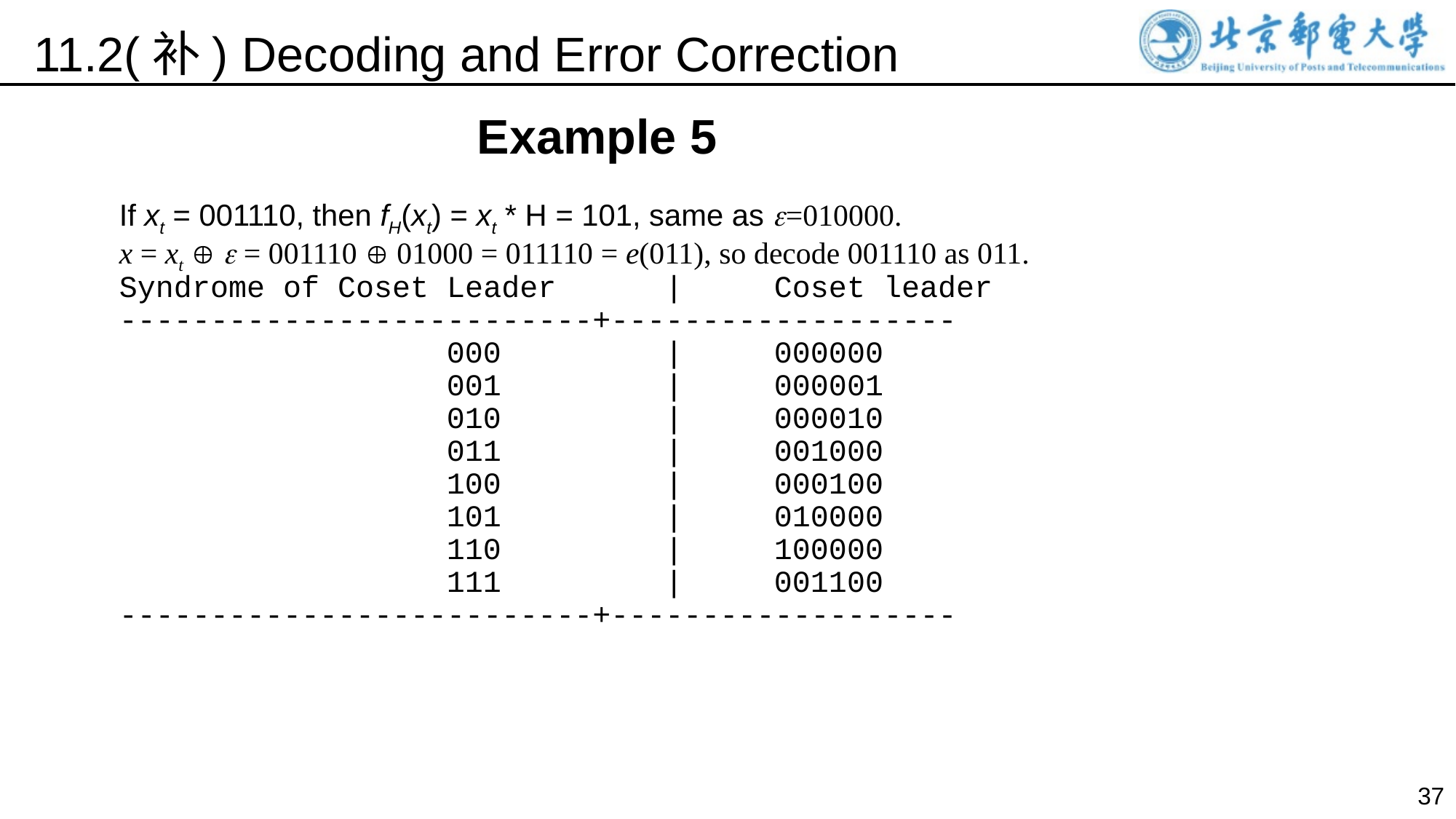

11.2(补) Decoding and Error Correction

Example 5
If xt = 001110, then fH(xt) = xt * H = 101, same as ε=010000.
x = xt ⊕ ε = 001110 ⊕ 01000 = 011110 = e(011), so decode 001110 as 011.
Syndrome of Coset Leader	|	Coset leader
--------------------------+-------------------
			000		|	000000
			001		|	000001
			010		|	000010
			011		|	001000
			100		|	000100
			101		|	010000
			110		|	100000
			111		|	001100
--------------------------+-------------------